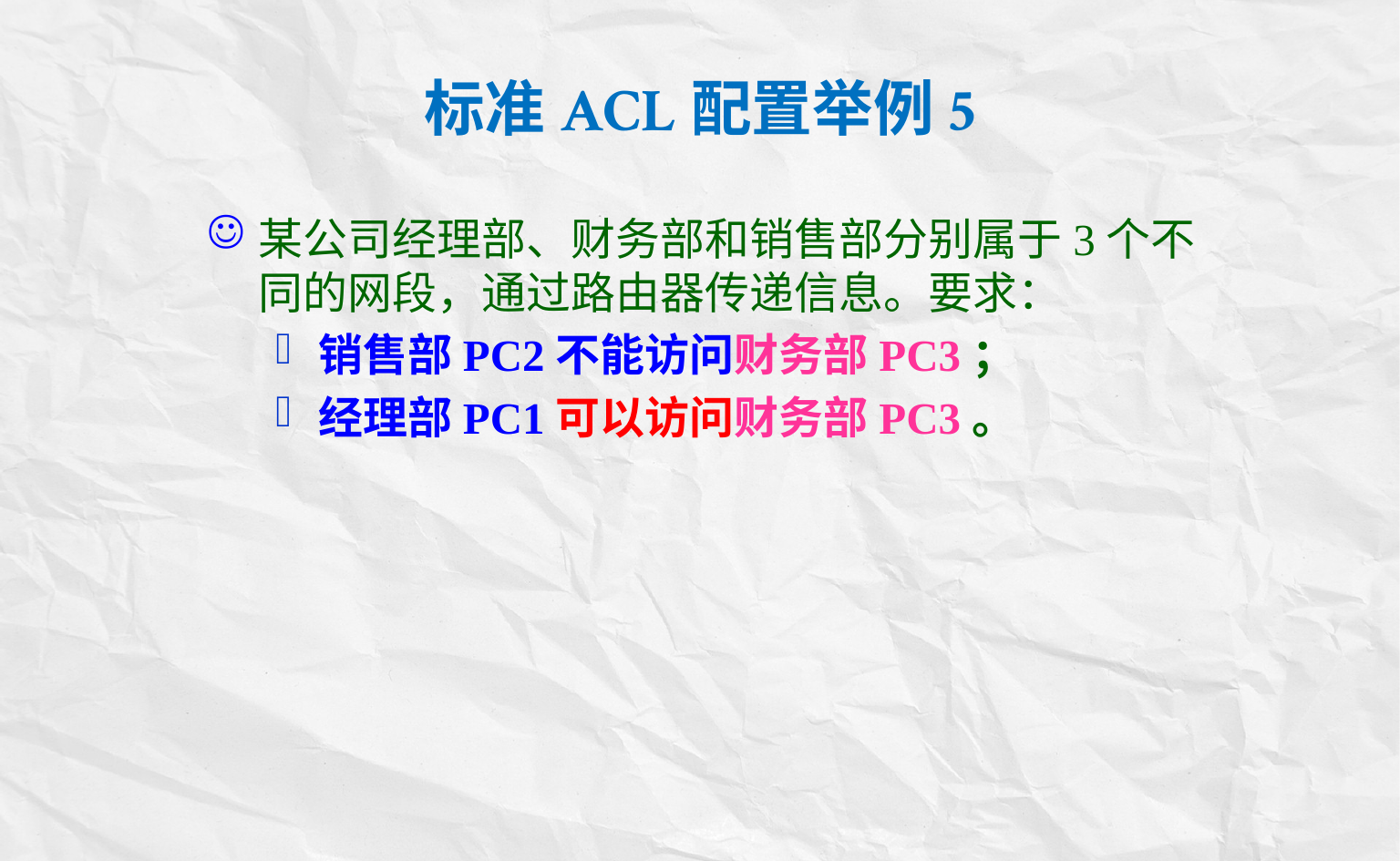

# 标准ACL配置举例5
某公司经理部、财务部和销售部分别属于3个不同的网段，通过路由器传递信息。要求：
销售部PC2不能访问财务部PC3；
经理部PC1可以访问财务部PC3。

53